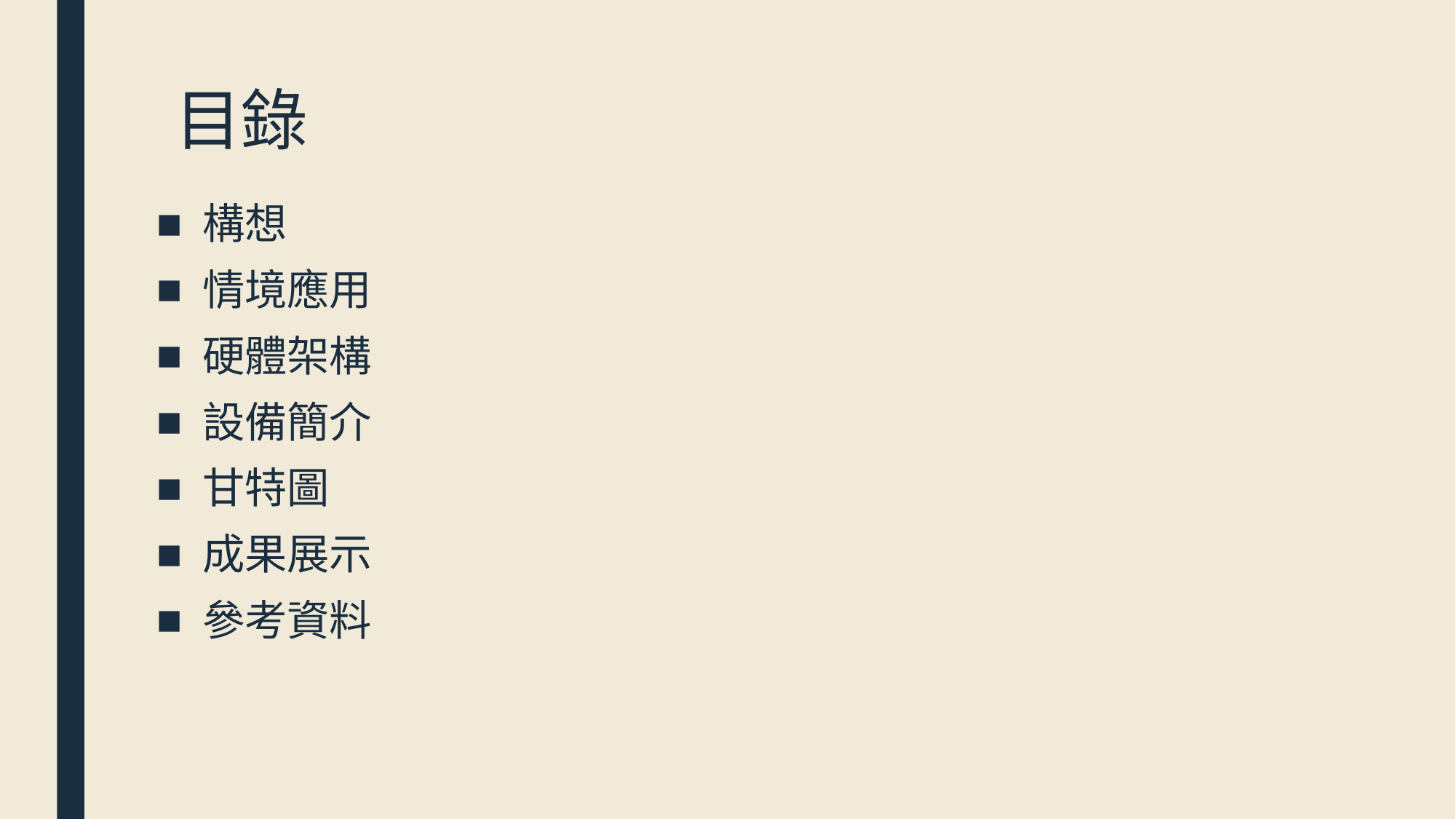

# 目錄
構想
情境應用
硬體架構
設備簡介
甘特圖
成果展示
參考資料